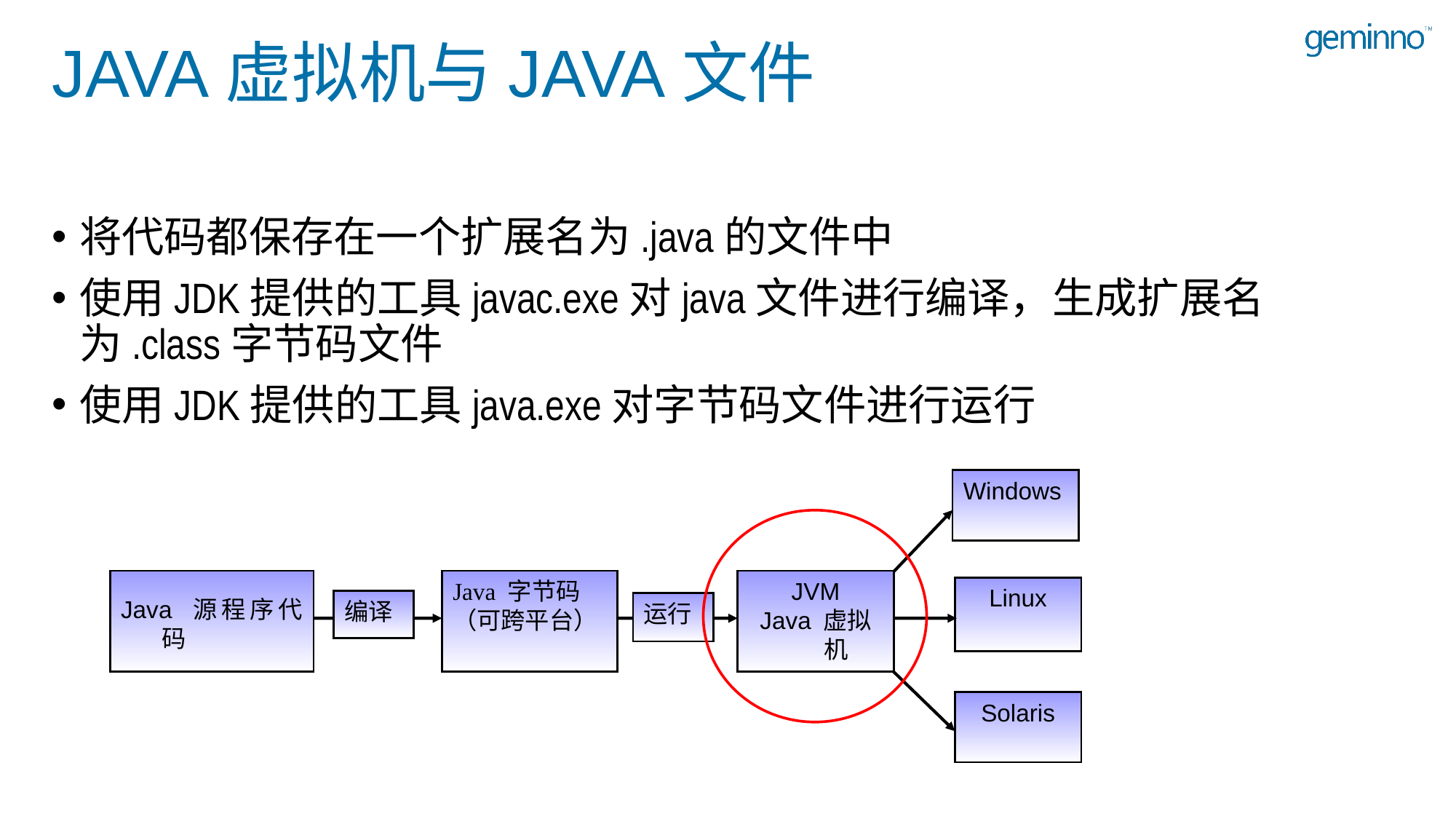

# JAVA虚拟机与JAVA文件
将代码都保存在一个扩展名为.java的文件中
使用JDK提供的工具javac.exe对java文件进行编译，生成扩展名为.class字节码文件
使用JDK提供的工具java.exe对字节码文件进行运行

Windows

Java 源程序代码
Java 字节码
（可跨平台）
JVM
Java 虚拟机
Linux
编译
运行

Solaris